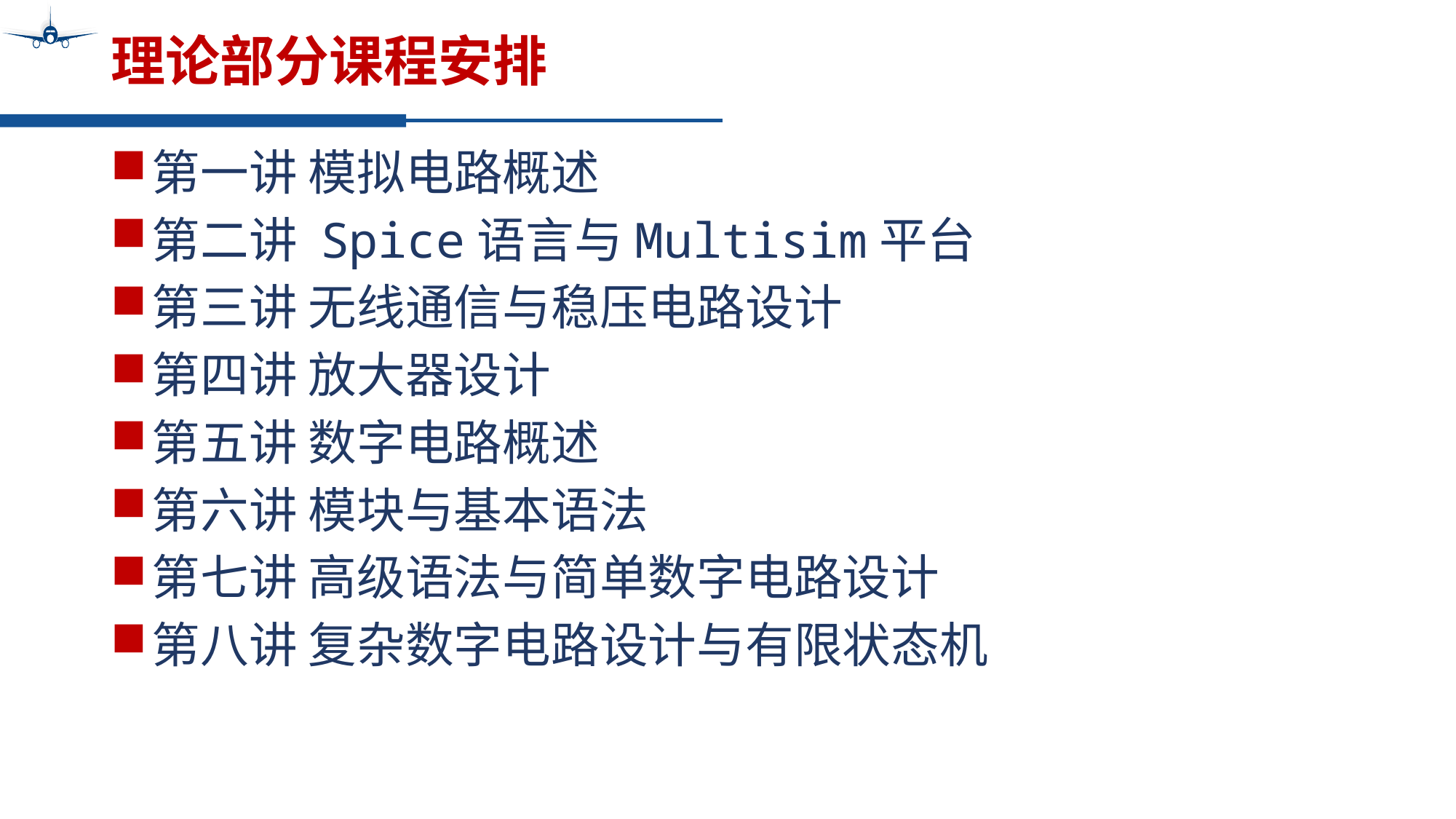

# 理论部分课程安排
第一讲 模拟电路概述
第二讲 Spice语言与Multisim平台
第三讲 无线通信与稳压电路设计
第四讲 放大器设计
第五讲 数字电路概述
第六讲 模块与基本语法
第七讲 高级语法与简单数字电路设计
第八讲 复杂数字电路设计与有限状态机